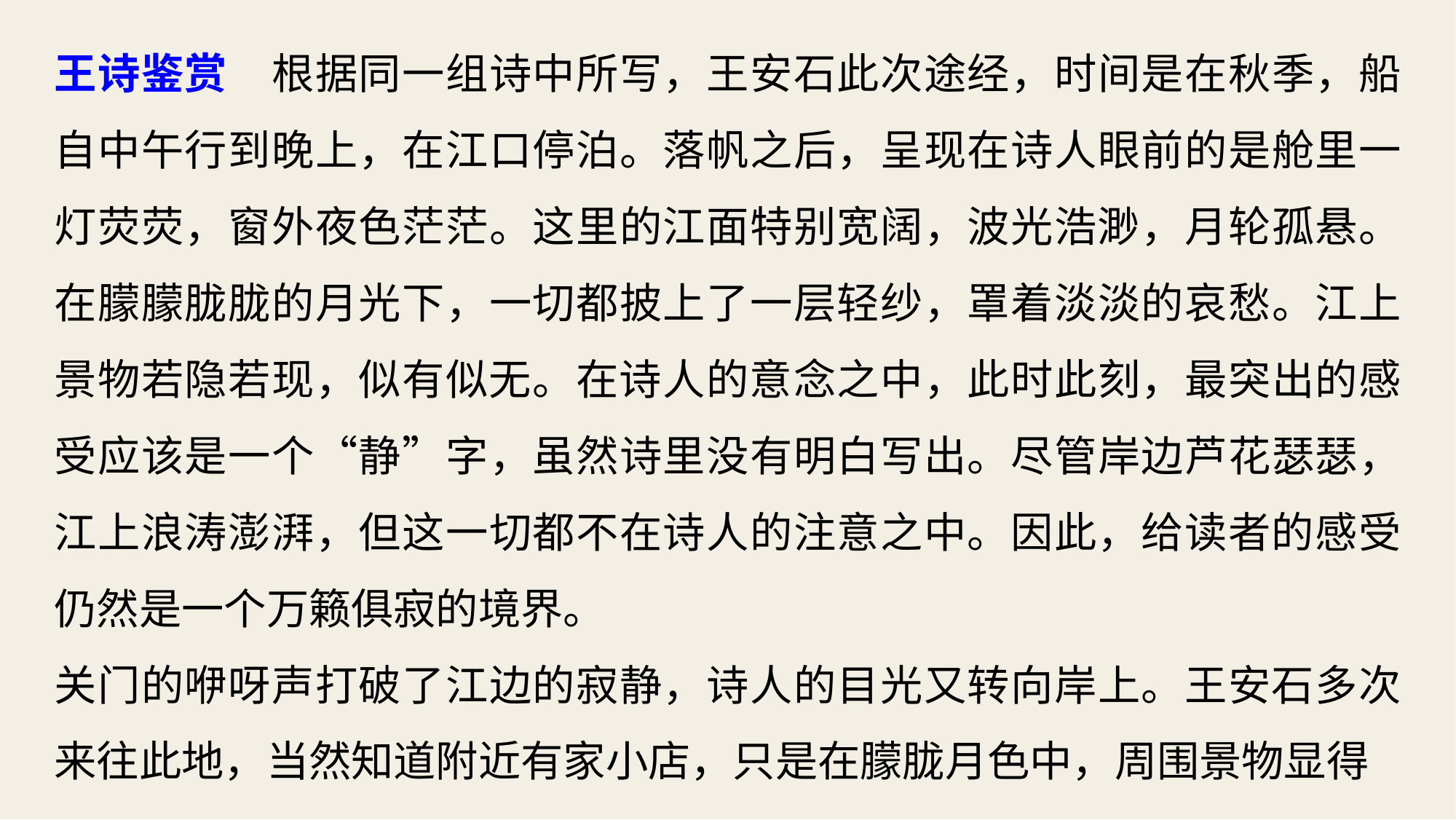

王诗鉴赏　根据同一组诗中所写，王安石此次途经，时间是在秋季，船自中午行到晚上，在江口停泊。落帆之后，呈现在诗人眼前的是舱里一灯荧荧，窗外夜色茫茫。这里的江面特别宽阔，波光浩渺，月轮孤悬。在朦朦胧胧的月光下，一切都披上了一层轻纱，罩着淡淡的哀愁。江上景物若隐若现，似有似无。在诗人的意念之中，此时此刻，最突出的感受应该是一个“静”字，虽然诗里没有明白写出。尽管岸边芦花瑟瑟，江上浪涛澎湃，但这一切都不在诗人的注意之中。因此，给读者的感受仍然是一个万籁俱寂的境界。
关门的咿呀声打破了江边的寂静，诗人的目光又转向岸上。王安石多次来往此地，当然知道附近有家小店，只是在朦胧月色中，周围景物显得